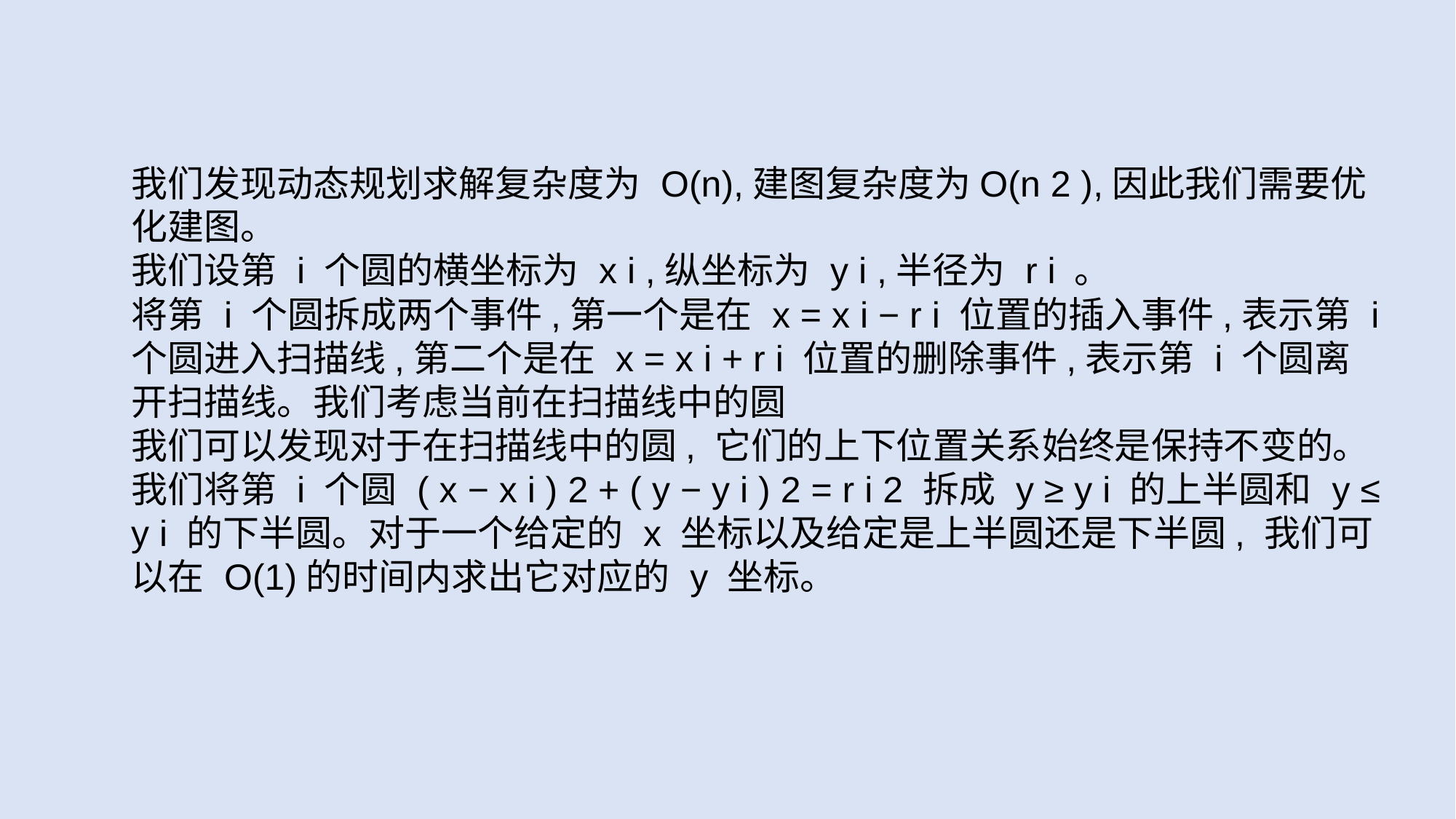

我们发现动态规划求解复杂度为 O(n),建图复杂度为O(n 2 ),因此我们需要优化建图。
我们设第 i 个圆的横坐标为 x i ,纵坐标为 y i ,半径为 r i 。
将第 i 个圆拆成两个事件,第一个是在 x = x i − r i 位置的插入事件,表示第 i
个圆进入扫描线,第二个是在 x = x i + r i 位置的删除事件,表示第 i 个圆离开扫描线。我们考虑当前在扫描线中的圆
我们可以发现对于在扫描线中的圆, 它们的上下位置关系始终是保持不变的。
我们将第 i 个圆 ( x − x i ) 2 + ( y − y i ) 2 = r i 2 拆成 y ≥ y i 的上半圆和 y ≤ y i 的下半圆。对于一个给定的 x 坐标以及给定是上半圆还是下半圆, 我们可以在 O(1)的时间内求出它对应的 y 坐标。